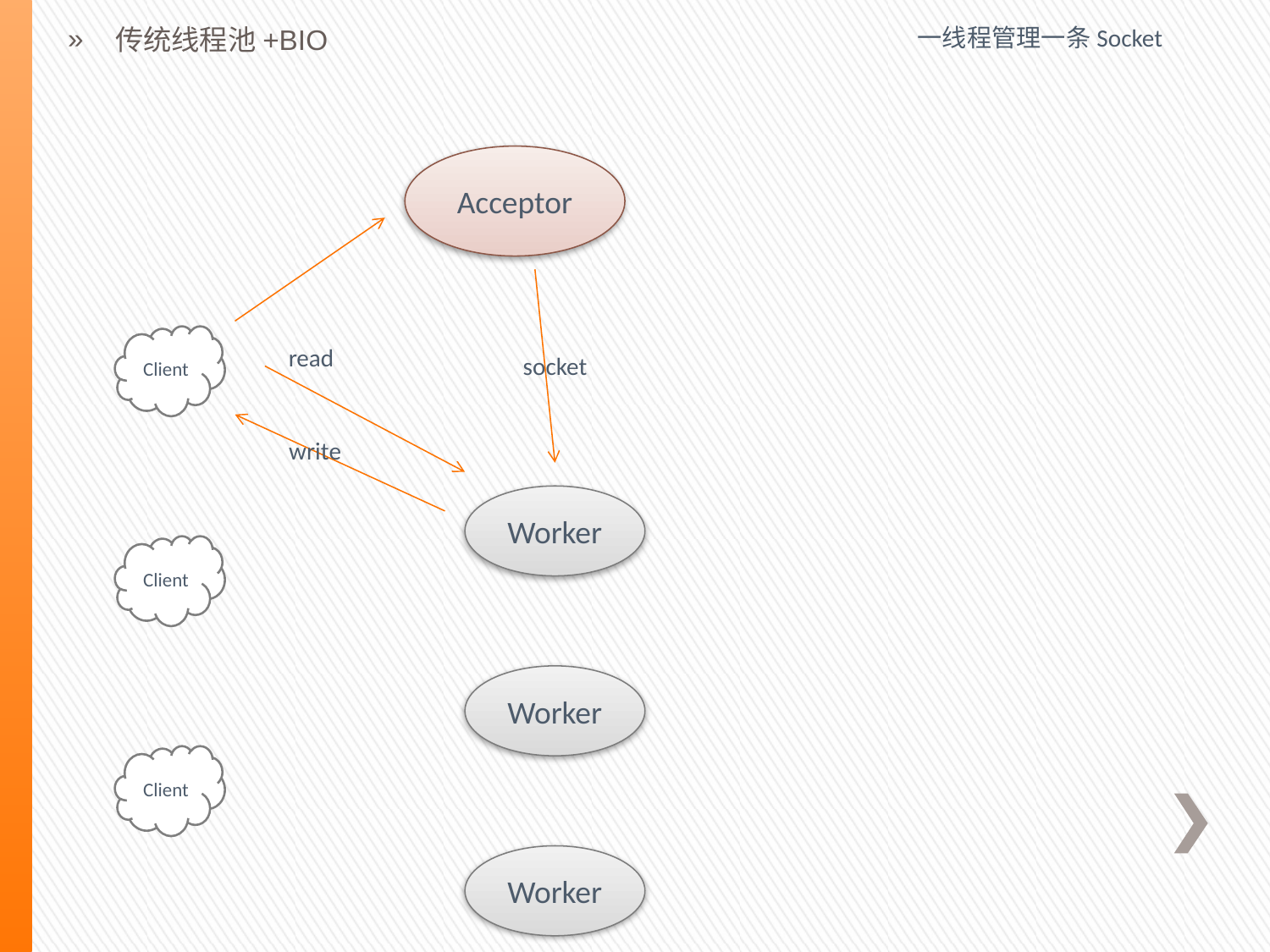

传统线程池+BIO
一线程管理一条Socket
Acceptor
Client
read
 socket
write
Worker
Client
Worker
Client
Worker